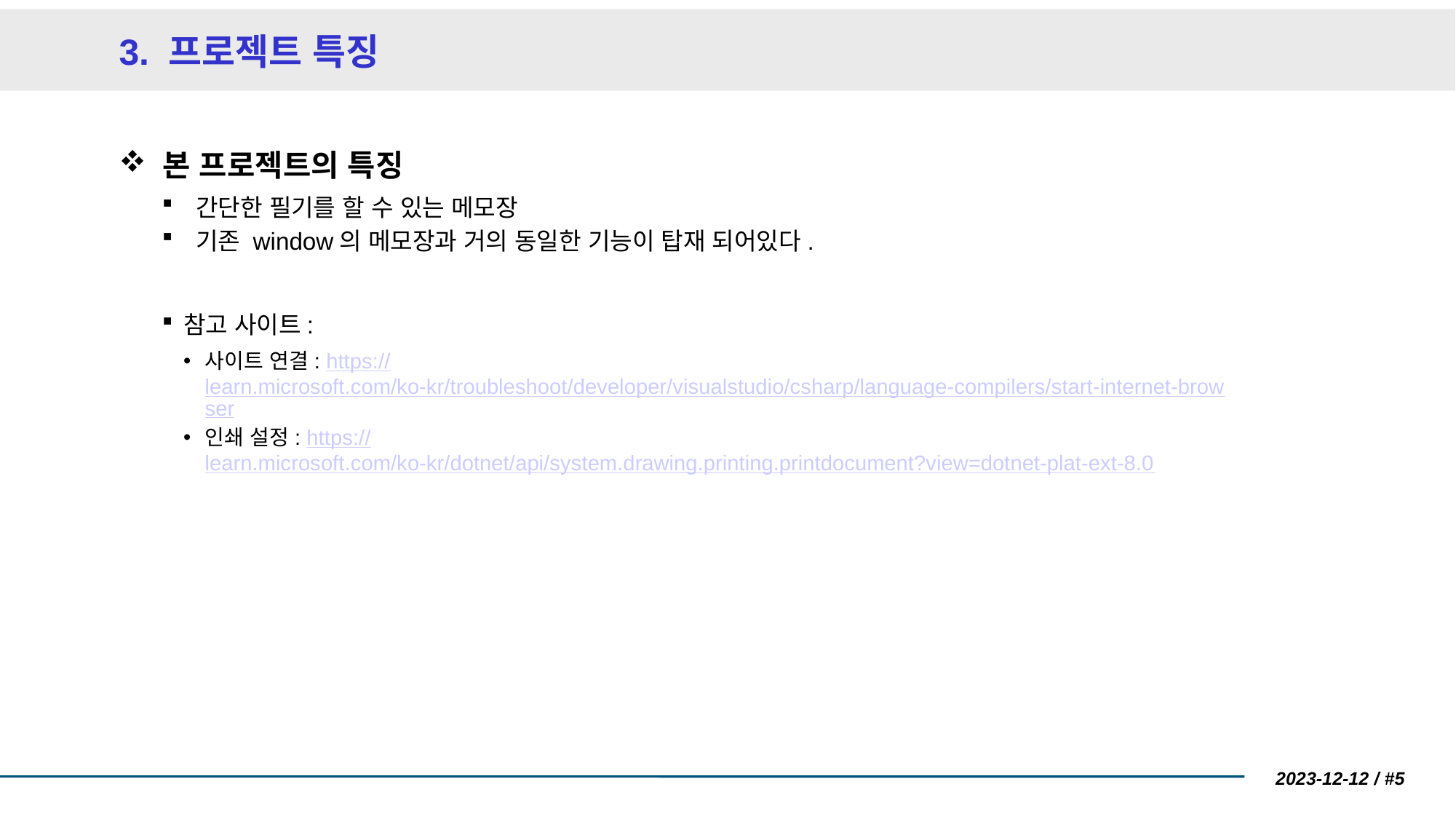

# 3. 프로젝트 특징
 본 프로젝트의 특징
 간단한 필기를 할 수 있는 메모장
 기존 window의 메모장과 거의 동일한 기능이 탑재 되어있다.

참고 사이트:
사이트 연결: https://learn.microsoft.com/ko-kr/troubleshoot/developer/visualstudio/csharp/language-compilers/start-internet-browser
인쇄 설정: https://learn.microsoft.com/ko-kr/dotnet/api/system.drawing.printing.printdocument?view=dotnet-plat-ext-8.0